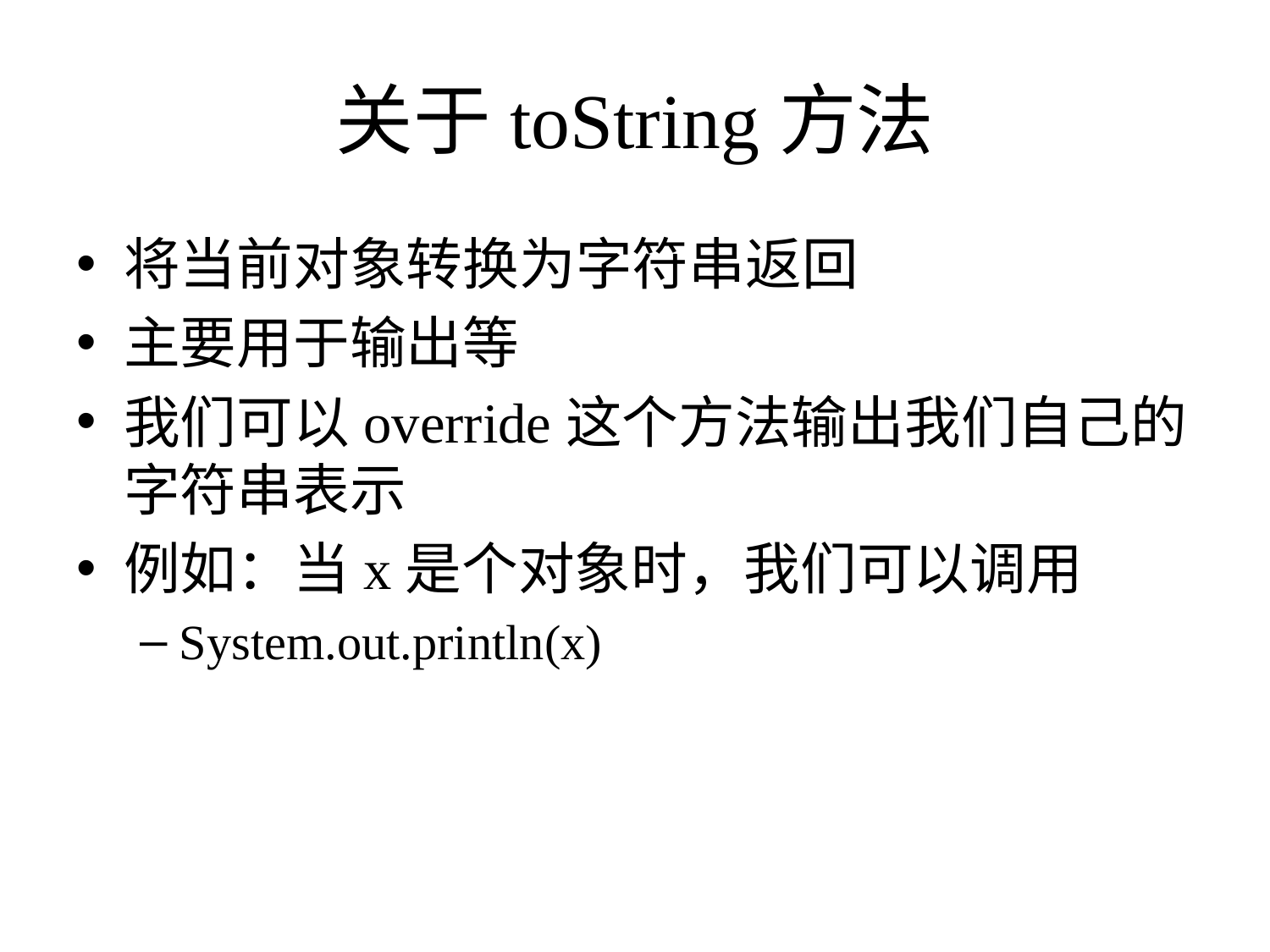

# 关于toString方法
将当前对象转换为字符串返回
主要用于输出等
我们可以override这个方法输出我们自己的字符串表示
例如：当x是个对象时，我们可以调用
System.out.println(x)